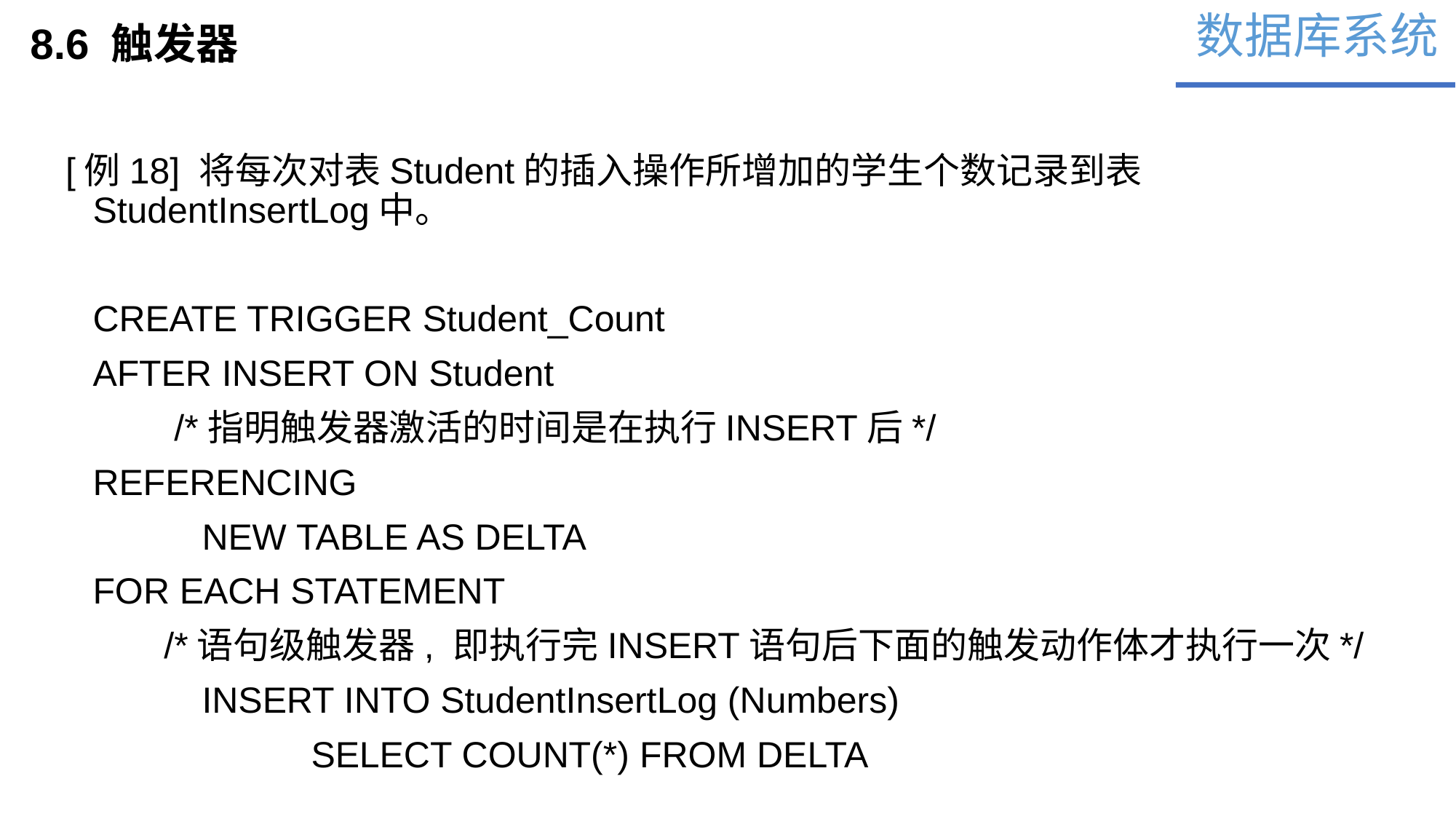

数据库系统
8.6 触发器

[例18] 将每次对表Student的插入操作所增加的学生个数记录到表StudentInsertLog中。

	CREATE TRIGGER Student_Count
	AFTER INSERT ON Student
	        /*指明触发器激活的时间是在执行INSERT后*/
	REFERENCING
     	NEW TABLE AS DELTA
	FOR EACH STATEMENT
	       /*语句级触发器, 即执行完INSERT语句后下面的触发动作体才执行一次*/
		INSERT INTO StudentInsertLog (Numbers)
   		SELECT COUNT(*) FROM DELTA